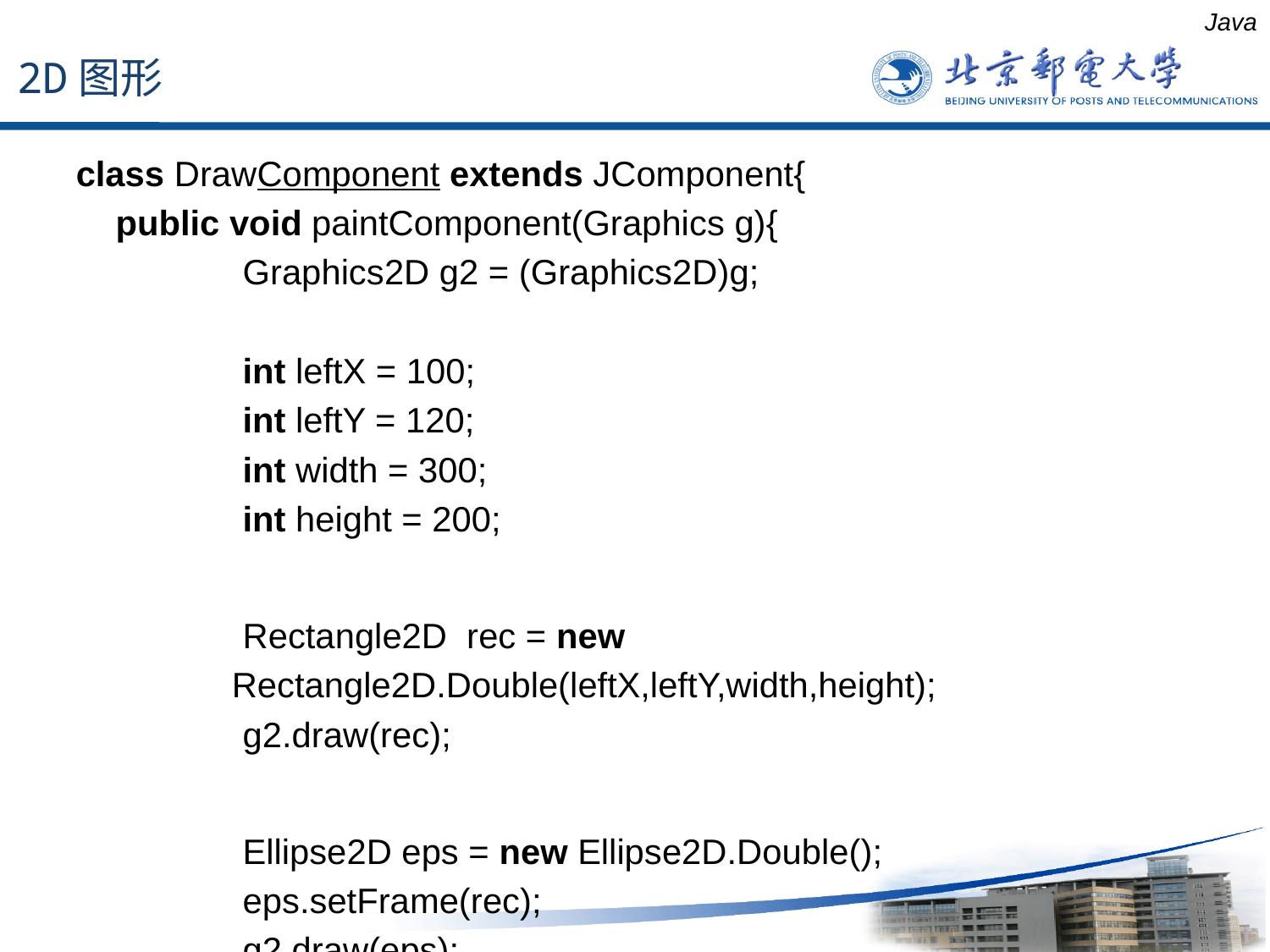

2D图形
Java
class DrawComponent extends JComponent{
	public void paintComponent(Graphics g){
		Graphics2D g2 = (Graphics2D)g;

		int leftX = 100;
		int leftY = 120;
		int width = 300;
		int height = 200;

		Rectangle2D  rec = new
                Rectangle2D.Double(leftX,leftY,width,height);
		g2.draw(rec);

		Ellipse2D eps = new Ellipse2D.Double();
		eps.setFrame(rec);
		g2.draw(eps);